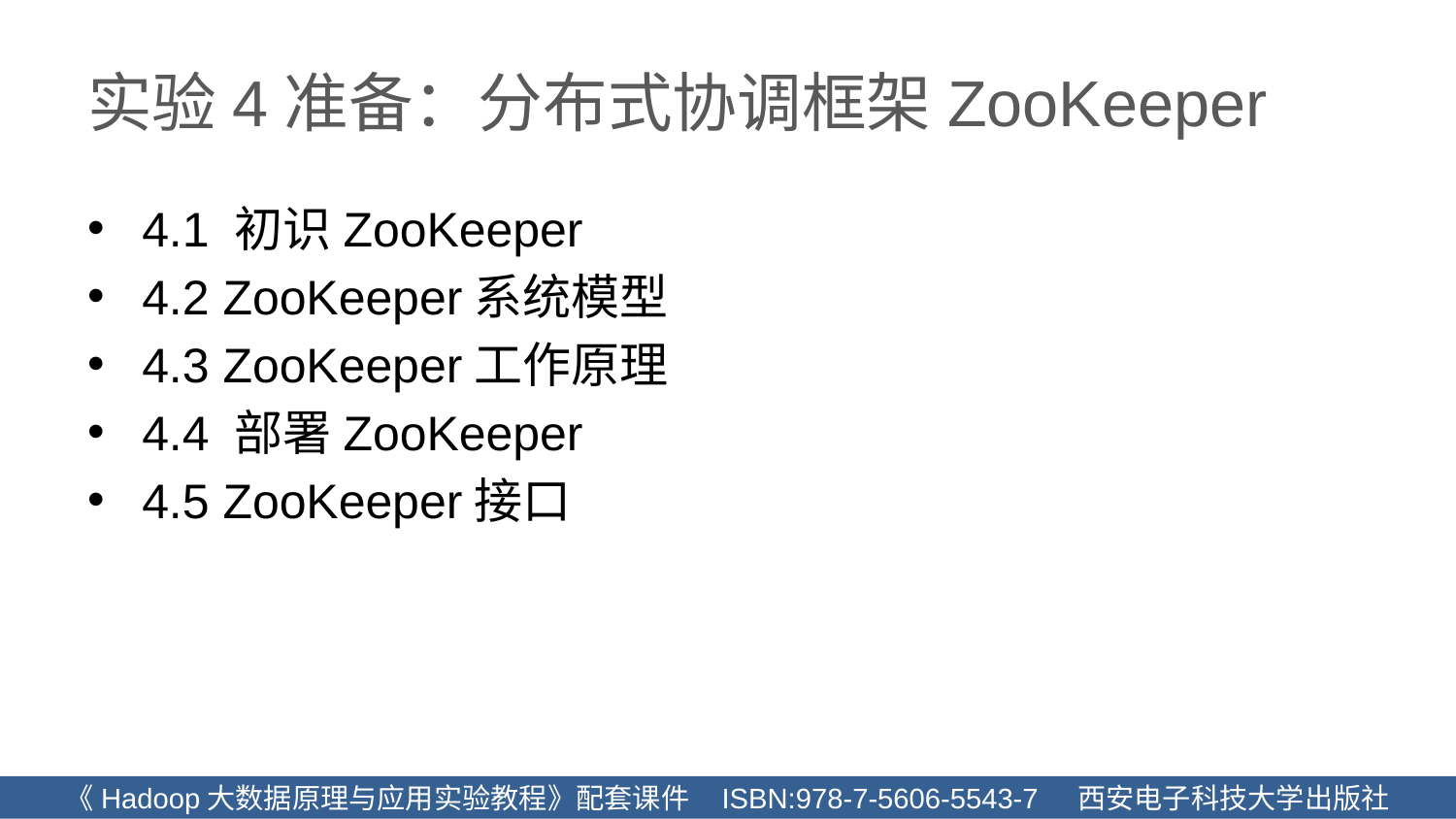

# 实验4准备：分布式协调框架ZooKeeper
4.1 初识ZooKeeper
4.2 ZooKeeper系统模型
4.3 ZooKeeper工作原理
4.4 部署ZooKeeper
4.5 ZooKeeper接口